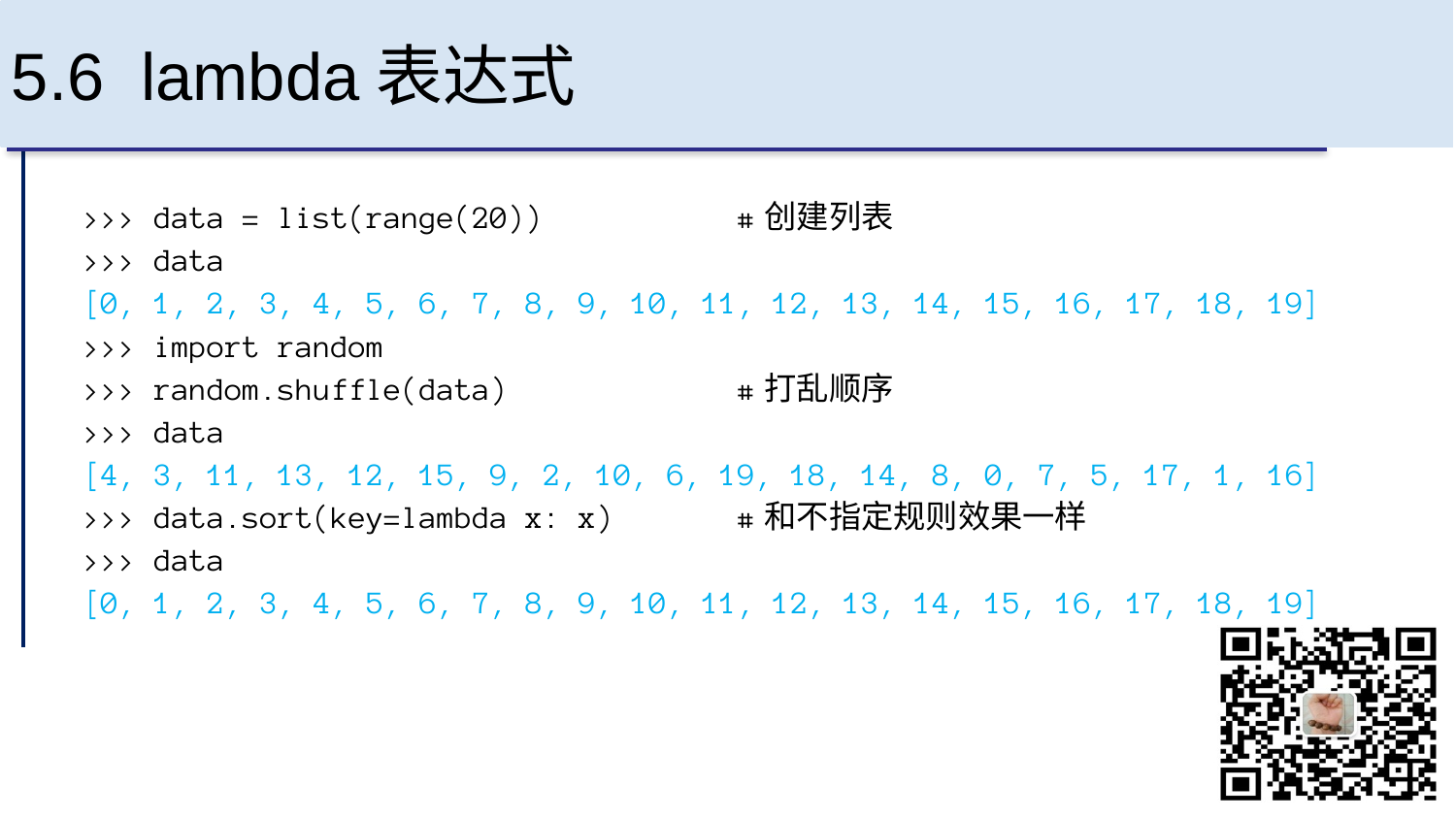

# 5.6  lambda表达式
>>> data = list(range(20))           #创建列表
>>> data
[0, 1, 2, 3, 4, 5, 6, 7, 8, 9, 10, 11, 12, 13, 14, 15, 16, 17, 18, 19]
>>> import random
>>> random.shuffle(data)             #打乱顺序
>>> data
[4, 3, 11, 13, 12, 15, 9, 2, 10, 6, 19, 18, 14, 8, 0, 7, 5, 17, 1, 16]
>>> data.sort(key=lambda x: x)       #和不指定规则效果一样
>>> data
[0, 1, 2, 3, 4, 5, 6, 7, 8, 9, 10, 11, 12, 13, 14, 15, 16, 17, 18, 19]